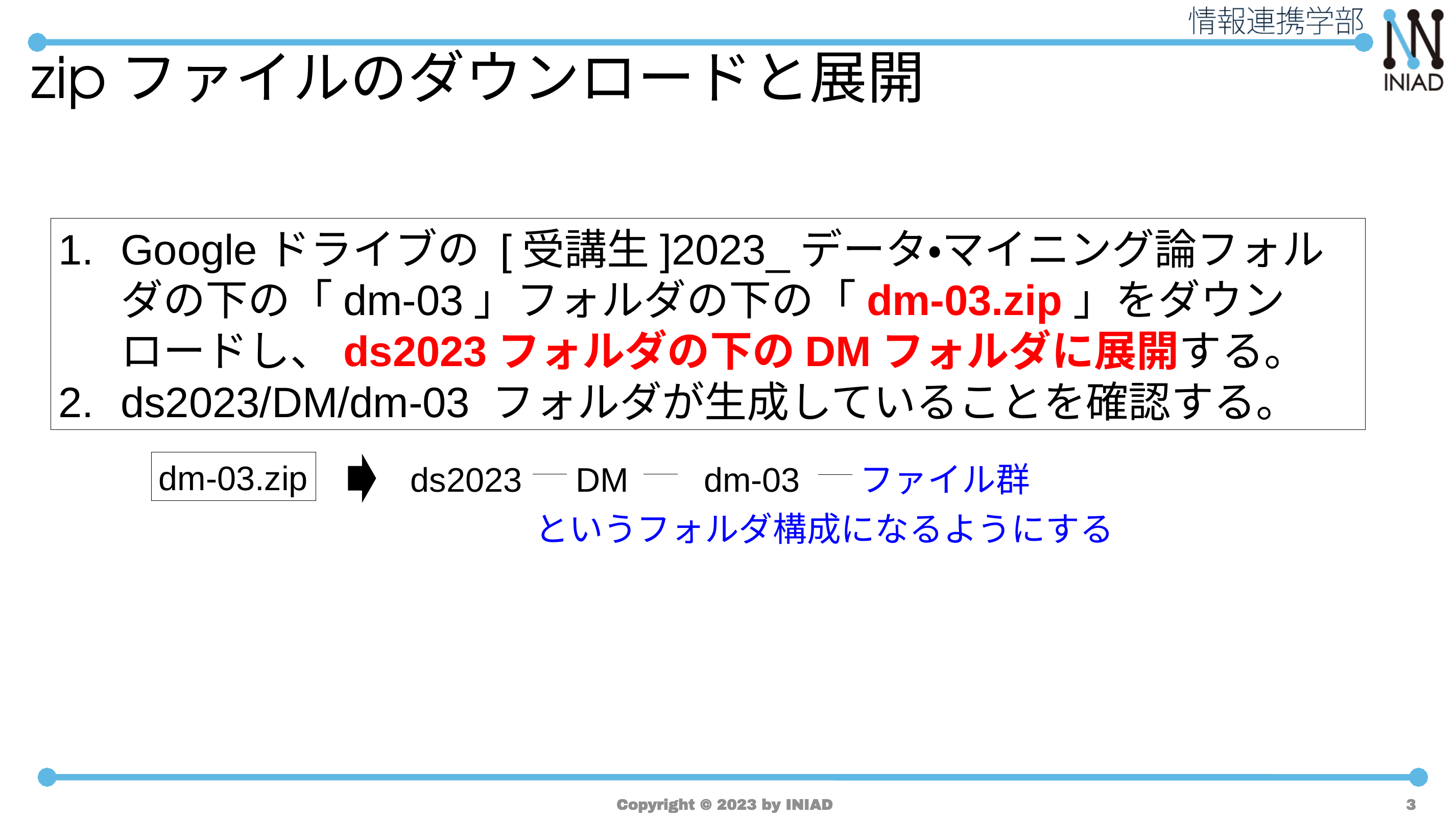

# zipファイルのダウンロードと展開

Googleドライブの [受講生]2023_データ・マイニング論フォルダの下の「dm-03」フォルダの下の「dm-03.zip」をダウンロードし、ds2023フォルダの下のDMフォルダに展開する。
ds2023/DM/dm-03 フォルダが生成していることを確認する。
dm-03.zip

ds2023
DM
dm-03
ファイル群
というフォルダ構成になるようにする
Copyright © 2023 by INIAD
3